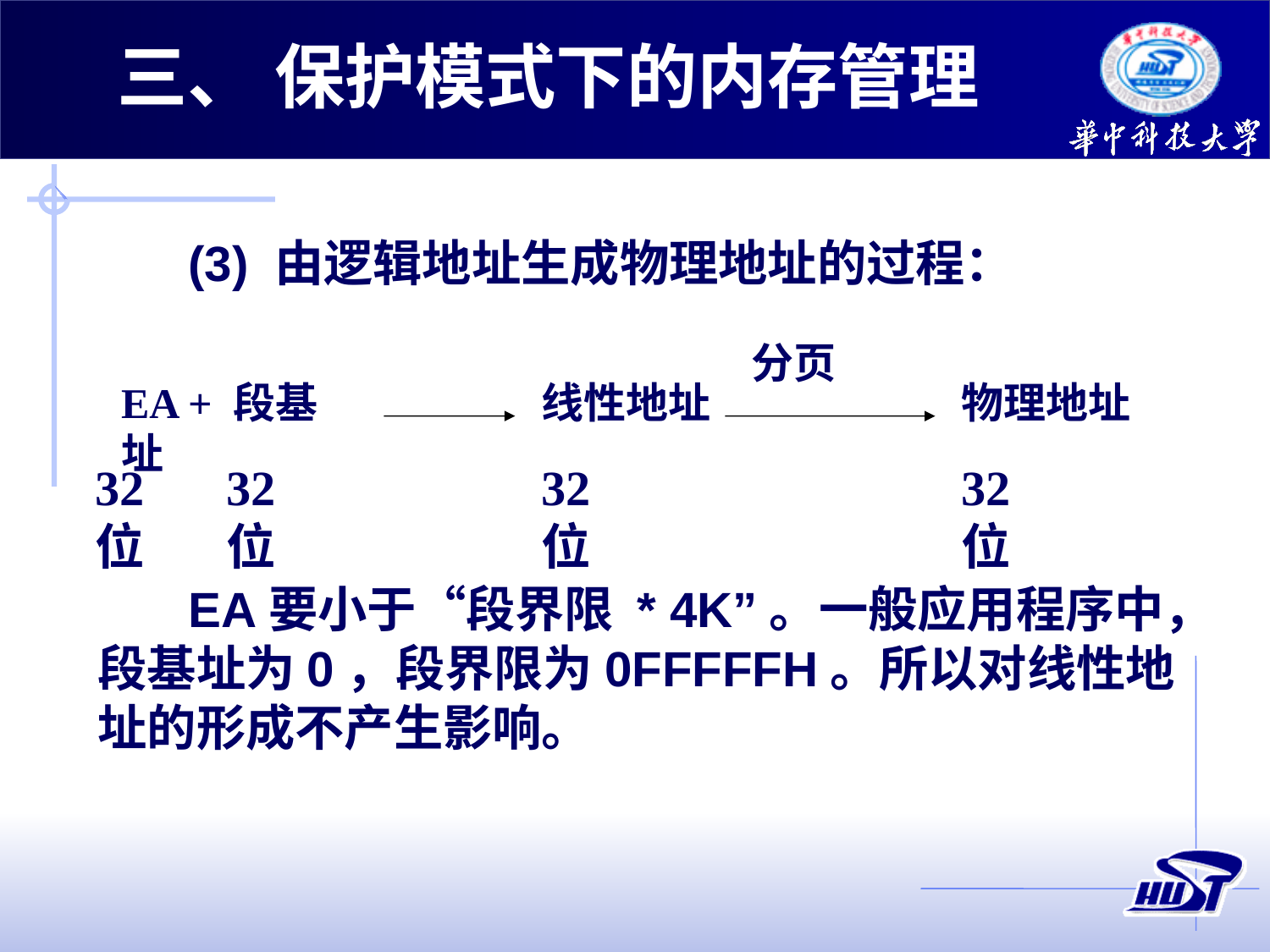

三、 保护模式下的内存管理
(3) 由逻辑地址生成物理地址的过程：

EA要小于“段界限 * 4K”。一般应用程序中，段基址为0，段界限为0FFFFFH。所以对线性地址的形成不产生影响。
分页

EA + 段基址

线性地址

物理地址

32位

32位

32位

32位